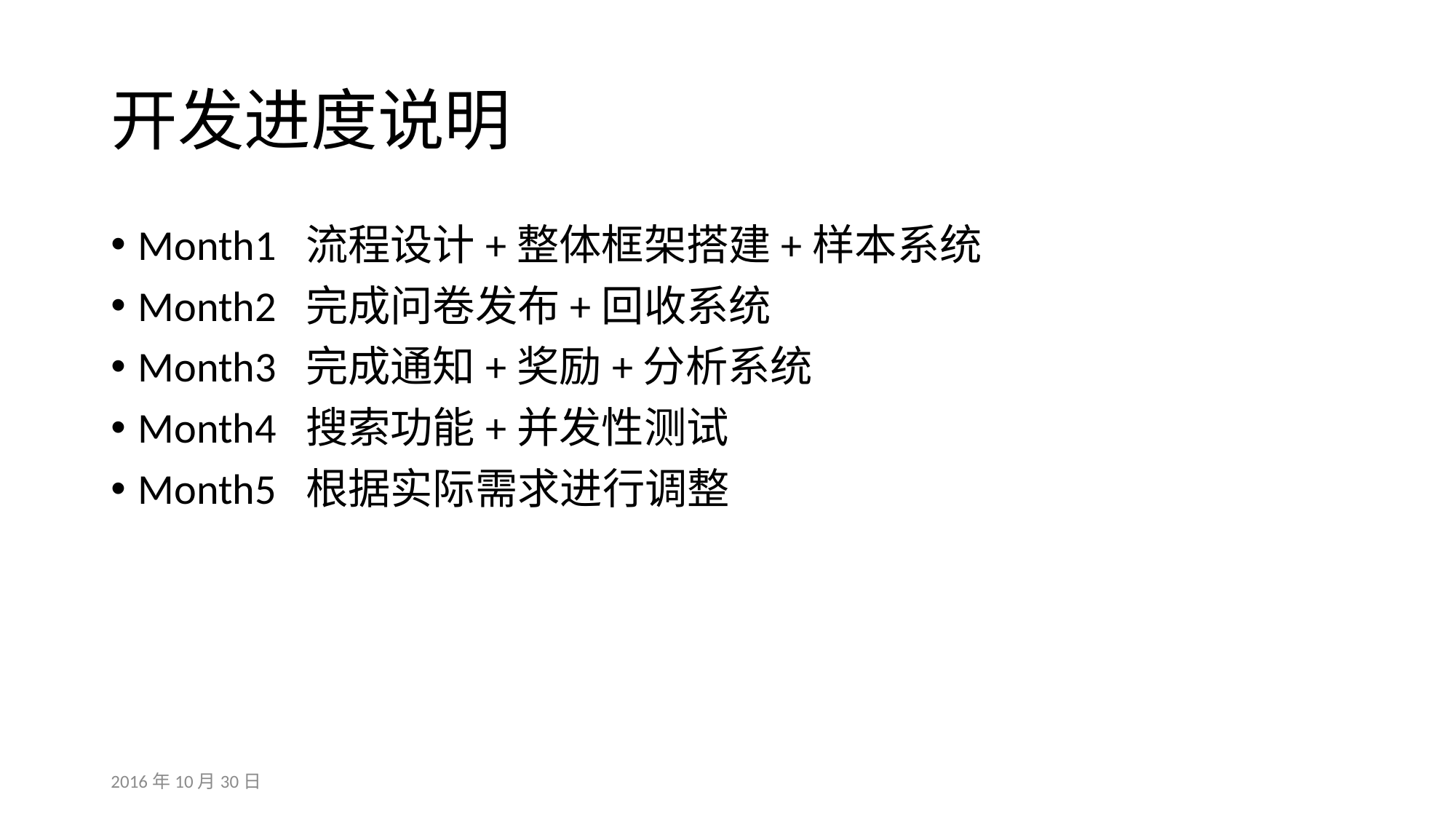

# 开发进度说明
Month1  流程设计+整体框架搭建+样本系统
Month2  完成问卷发布+回收系统
Month3  完成通知+奖励+分析系统
Month4  搜索功能+并发性测试
Month5  根据实际需求进行调整
2016年10月30日